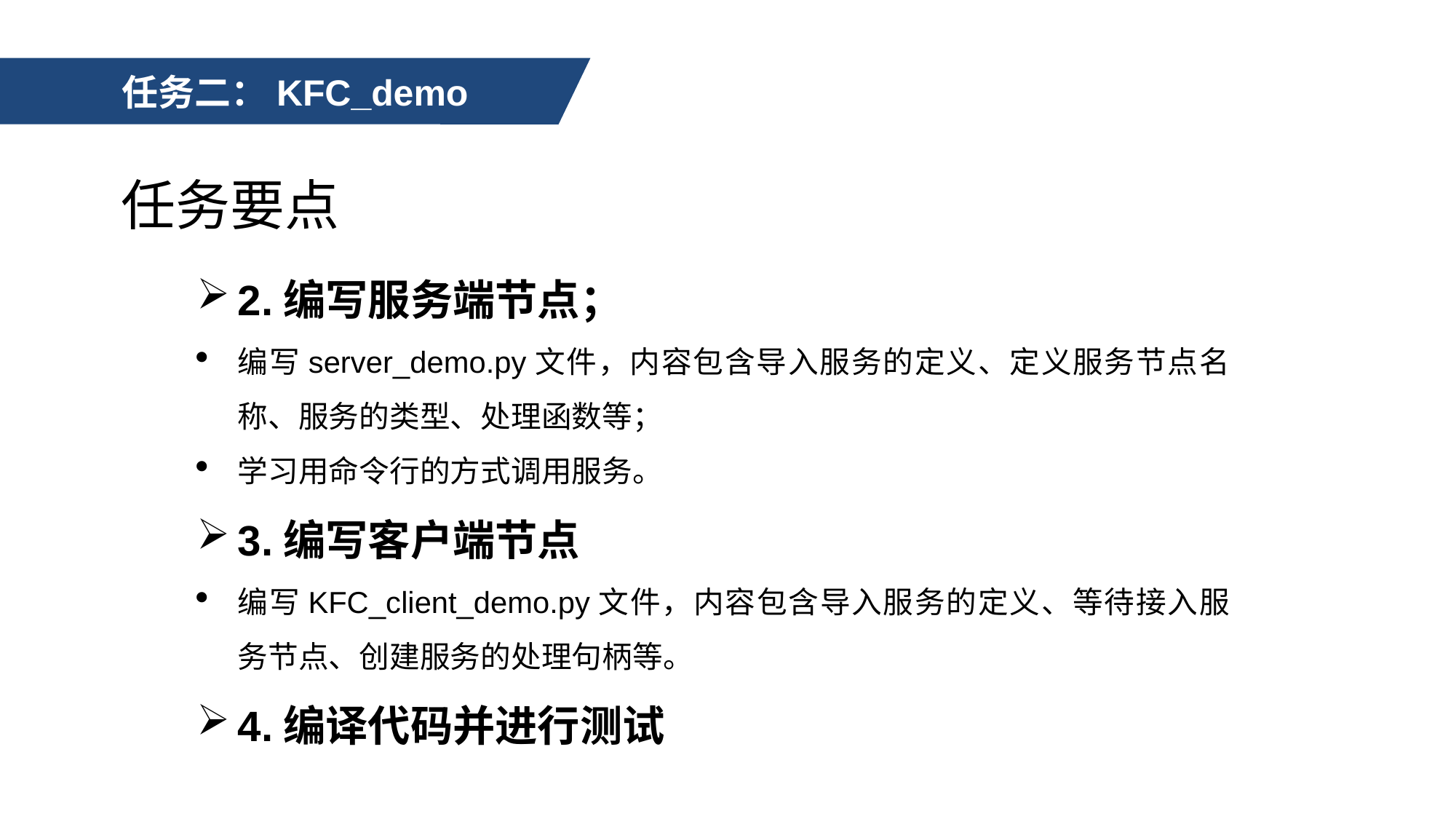

任务二：KFC_demo
任务要点
2.编写服务端节点；
编写server_demo.py文件，内容包含导入服务的定义、定义服务节点名称、服务的类型、处理函数等；
学习用命令行的方式调用服务。
3.编写客户端节点
编写KFC_client_demo.py文件，内容包含导入服务的定义、等待接入服务节点、创建服务的处理句柄等。
4.编译代码并进行测试